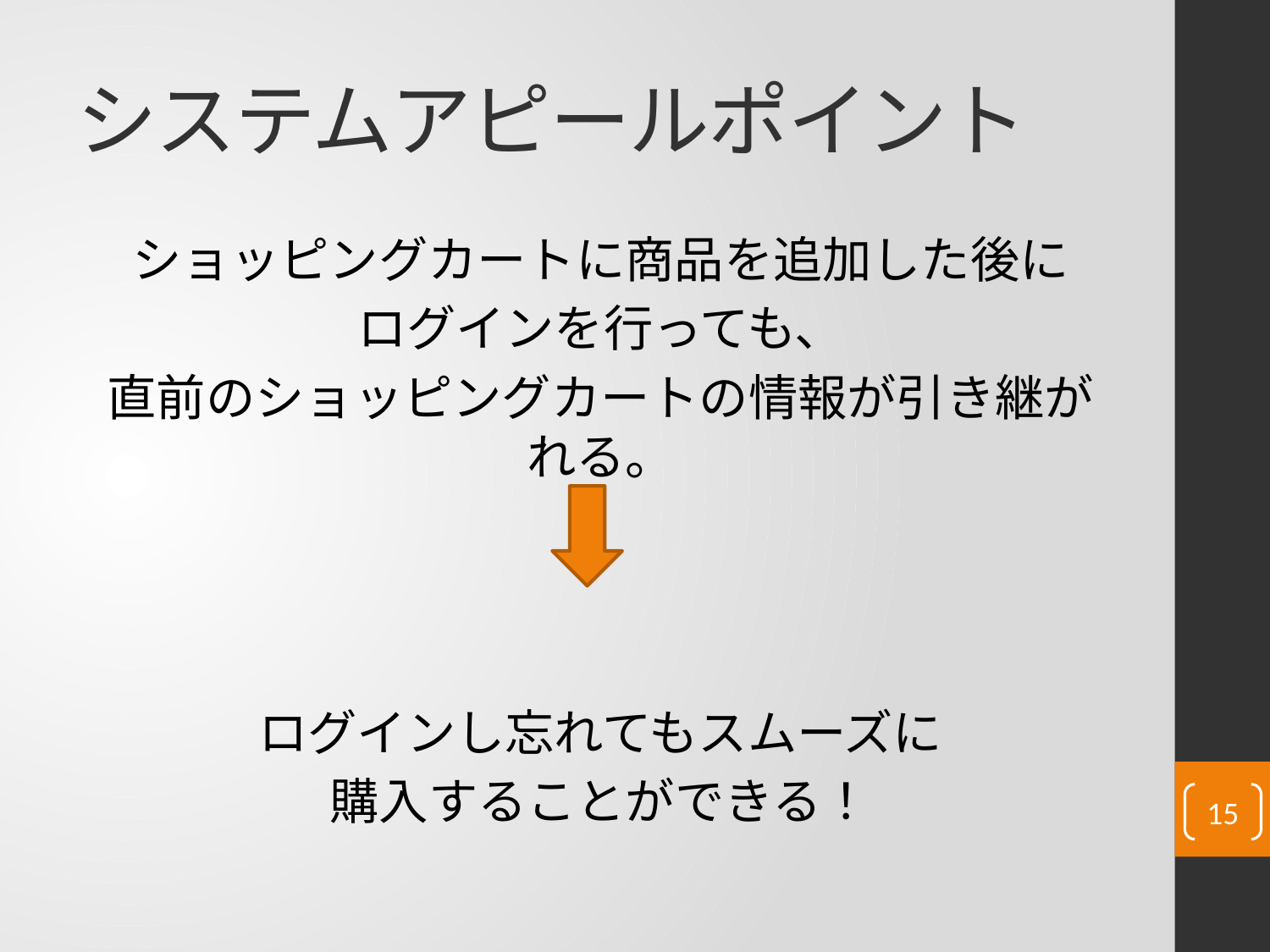

# システムアピールポイント
ショッピングカートに商品を追加した後に
ログインを行っても、
直前のショッピングカートの情報が引き継がれる。

ログインし忘れてもスムーズに
購入することができる！

15